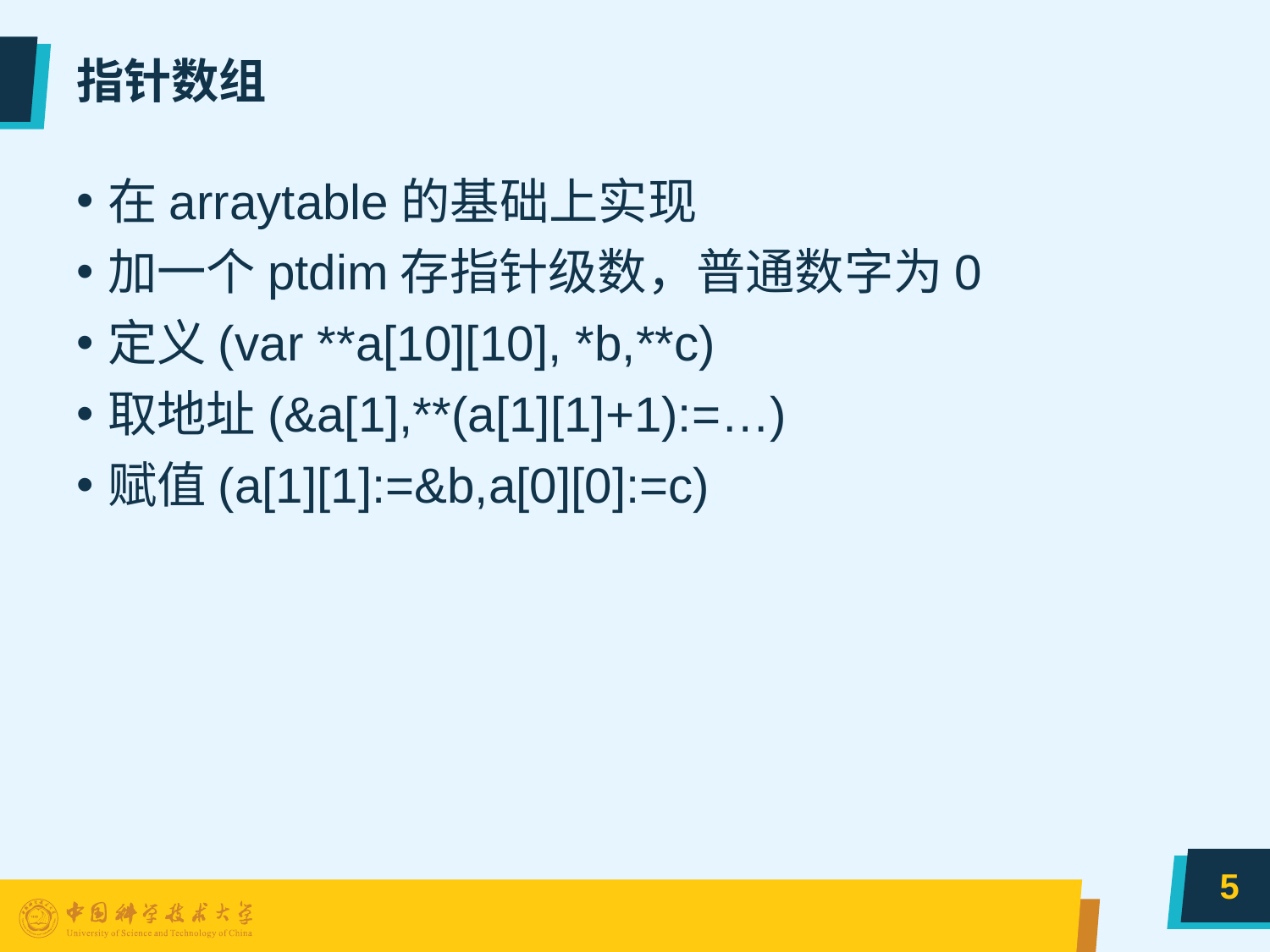

# 指针数组
在arraytable的基础上实现
加一个ptdim存指针级数，普通数字为0
定义(var **a[10][10], *b,**c)
取地址(&a[1],**(a[1][1]+1):=…)
赋值(a[1][1]:=&b,a[0][0]:=c)
5